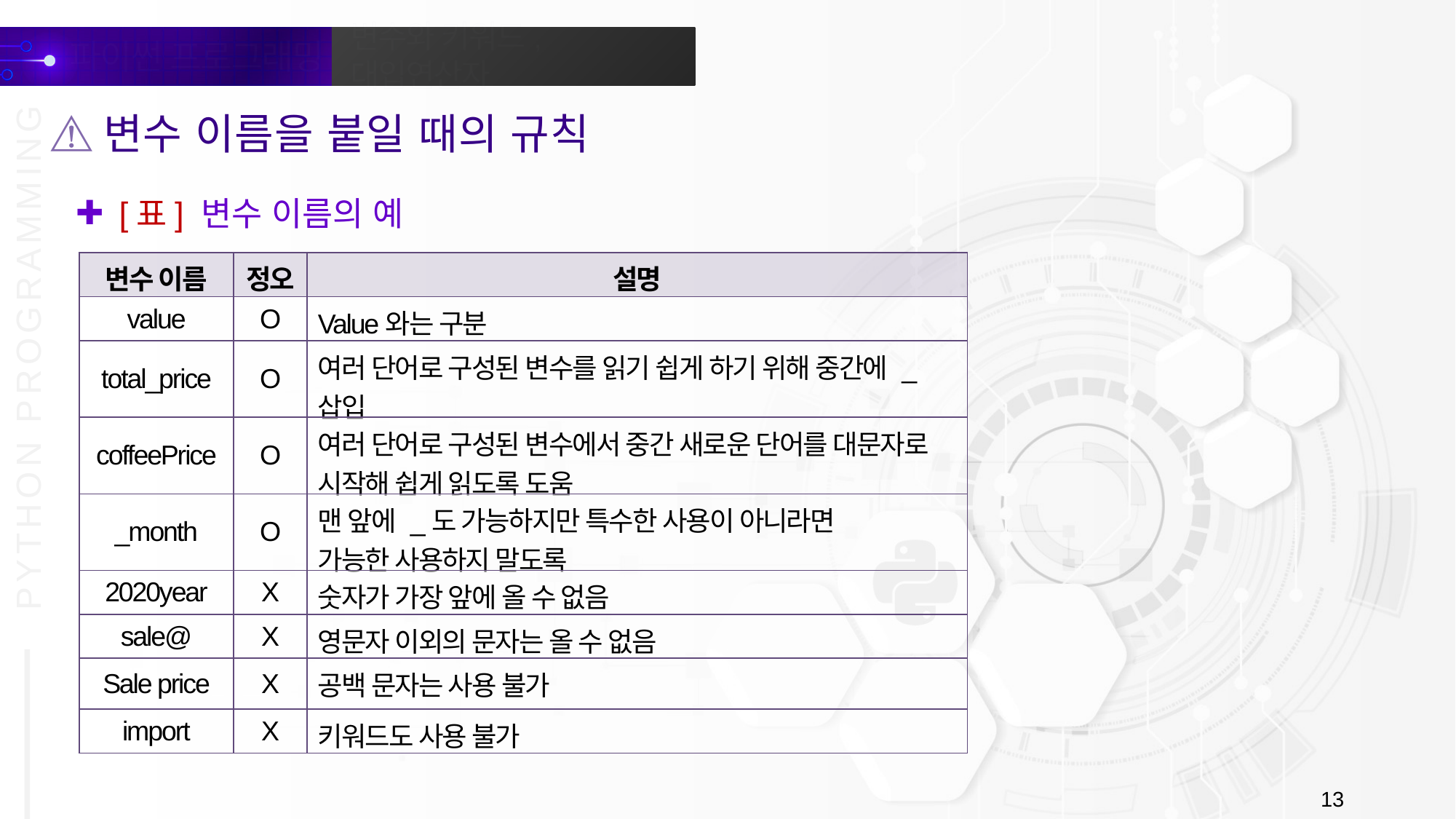

변수 이름을 붙일 때의 규칙
[표] 변수 이름의 예
| 변수 이름 | 정오 | 설명 |
| --- | --- | --- |
| value | O | Value와는 구분 |
| total\_price | O | 여러 단어로 구성된 변수를 읽기 쉽게 하기 위해 중간에 \_ 삽입 |
| coffeePrice | O | 여러 단어로 구성된 변수에서 중간 새로운 단어를 대문자로 시작해 쉽게 읽도록 도움 |
| \_month | O | 맨 앞에 \_도 가능하지만 특수한 사용이 아니라면 가능한 사용하지 말도록 |
| 2020year | X | 숫자가 가장 앞에 올 수 없음 |
| sale@ | X | 영문자 이외의 문자는 올 수 없음 |
| Sale price | X | 공백 문자는 사용 불가 |
| import | X | 키워드도 사용 불가 |
13